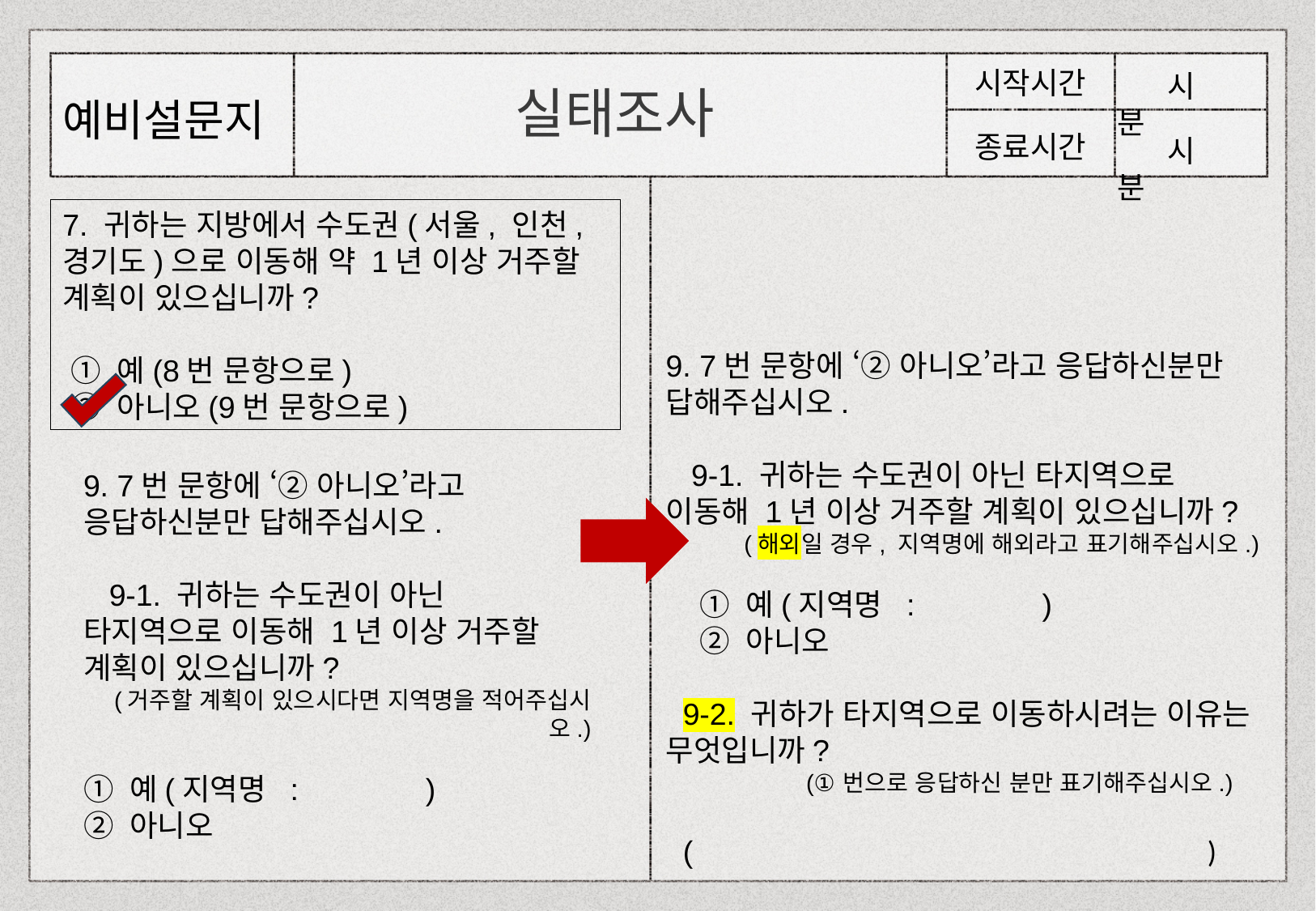

시작시간
     시       분
종료시간
     시       분
실태조사
예비설문지

7. 귀하는 지방에서 수도권(서울, 인천, 경기도)으로 이동해 약 1년 이상 거주할 계획이 있으십니까?

 ① 예(8번 문항으로)
 ② 아니오(9번 문항으로)
9. 7번 문항에 ‘② 아니오’라고 응답하신분만 답해주십시오.
   9-1. 귀하는 수도권이 아닌 타지역으로 이동해 1년 이상 거주할 계획이 있으십니까?
(해외일 경우, 지역명에 해외라고 표기해주십시오.)

    ① 예(지역명  :               )
    ② 아니오

  9-2. 귀하가 타지역으로 이동하시려는 이유는 무엇입니까?
                     (①번으로 응답하신 분만 표기해주십시오.)

  (                                                                           )

9. 7번 문항에 ‘② 아니오’라고 응답하신분만 답해주십시오.
   9-1. 귀하는 수도권이 아닌 타지역으로 이동해 1년 이상 거주할 계획이 있으십니까?
(거주할 계획이 있으시다면 지역명을 적어주십시오.)

① 예(지역명  :               )
② 아니오